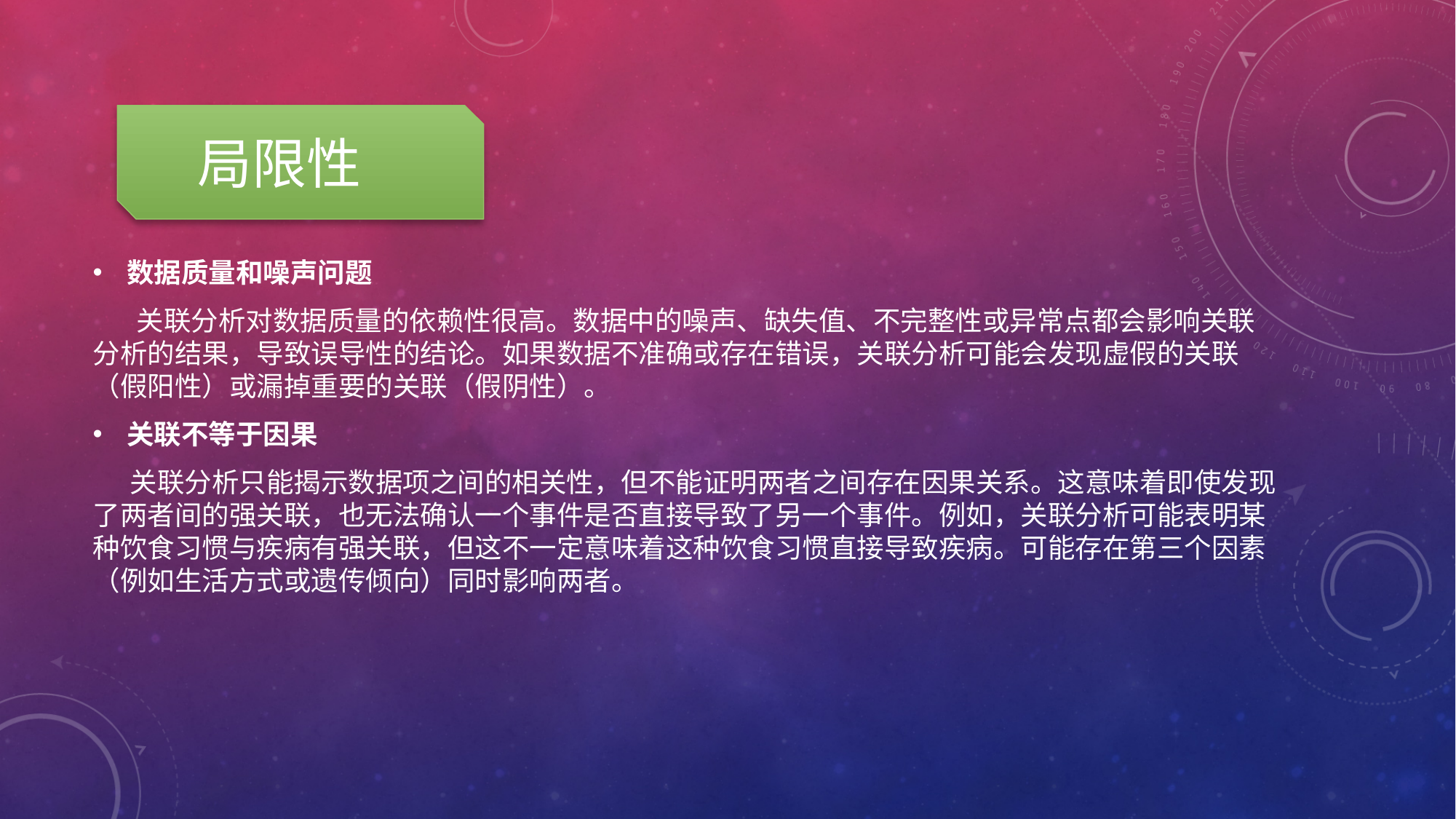

# 局限性

数据质量和噪声问题
      关联分析对数据质量的依赖性很高。数据中的噪声、缺失值、不完整性或异常点都会影响关联分析的结果，导致误导性的结论。如果数据不准确或存在错误，关联分析可能会发现虚假的关联（假阳性）或漏掉重要的关联（假阴性）。
关联不等于因果
     关联分析只能揭示数据项之间的相关性，但不能证明两者之间存在因果关系。这意味着即使发现了两者间的强关联，也无法确认一个事件是否直接导致了另一个事件。例如，关联分析可能表明某种饮食习惯与疾病有强关联，但这不一定意味着这种饮食习惯直接导致疾病。可能存在第三个因素（例如生活方式或遗传倾向）同时影响两者。